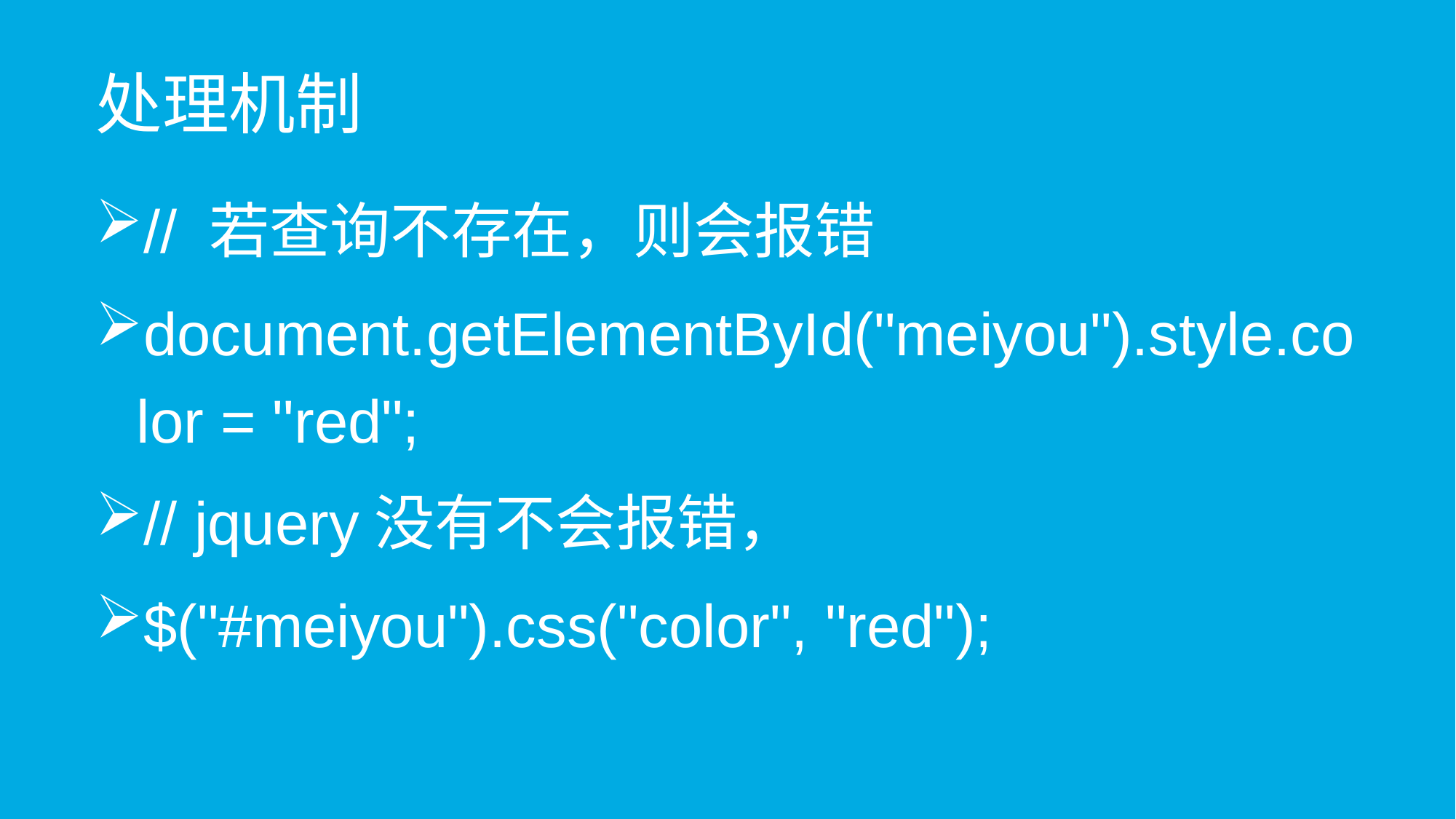

# 处理机制
// 若查询不存在，则会报错
document.getElementById("meiyou").style.color = "red";
// jquery没有不会报错，
$("#meiyou").css("color", "red");